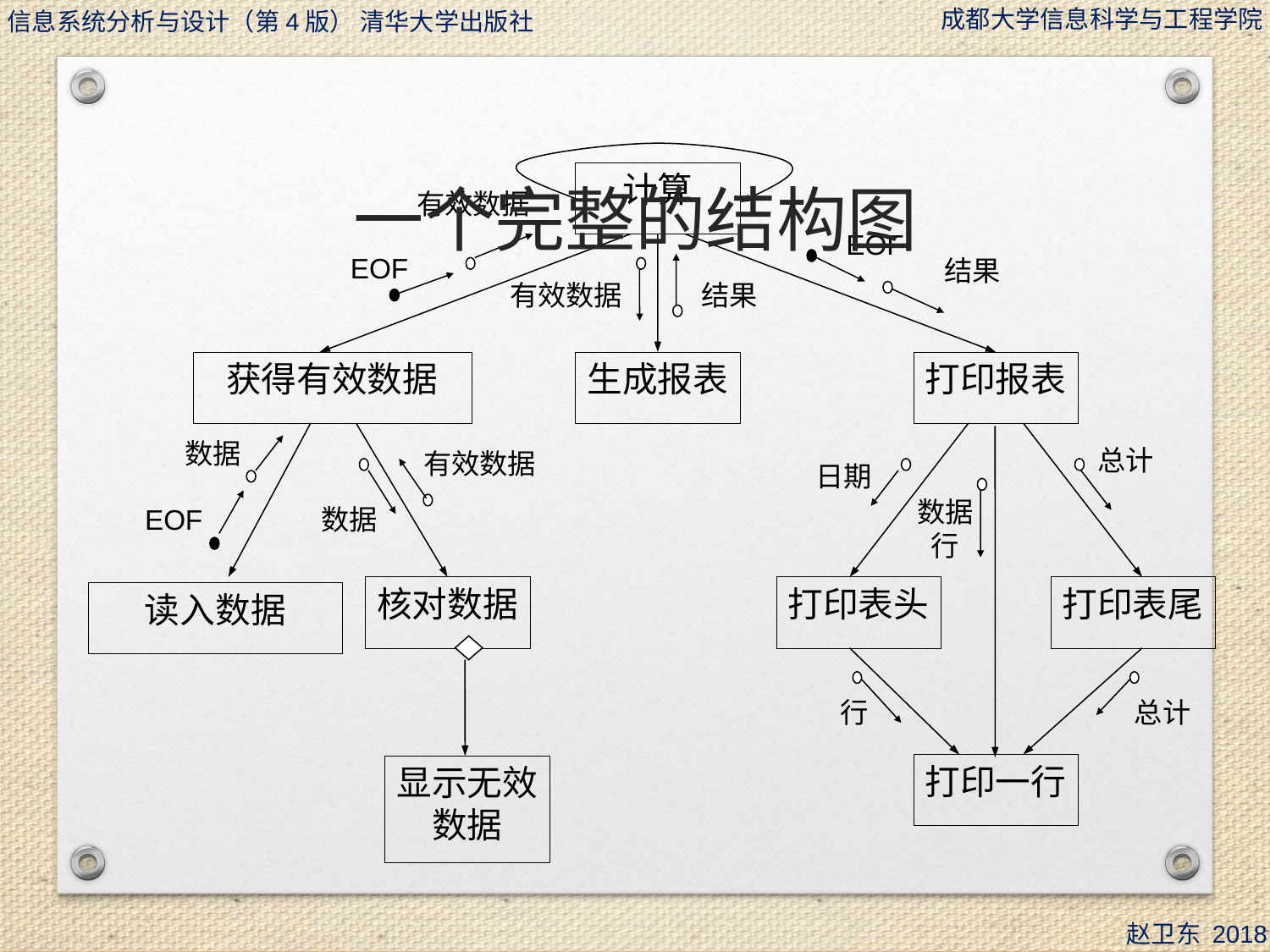

一个完整的结构图

计算
有效数据
EOF

EOF

结果

有效数据
结果

获得有效数据
生成报表
打印报表

数据
总计
有效数据
日期

数据行
EOF
数据

核对数据
打印表头
打印表尾
读入数据

行
总计
打印一行
显示无效数据